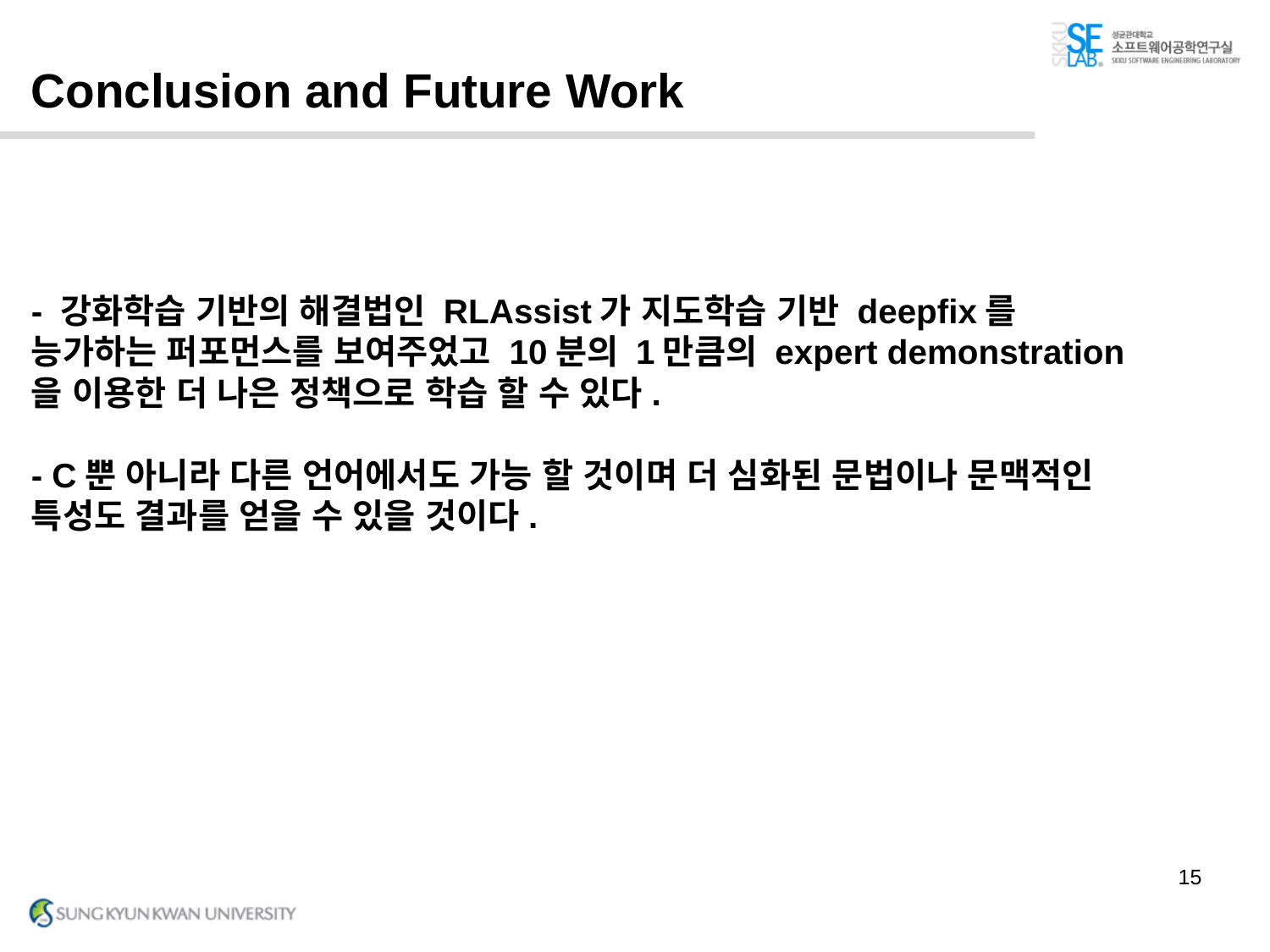

# Conclusion and Future Work - 강화학습 기반의 해결법인 RLAssist가 지도학습 기반 deepfix를 능가하는 퍼포먼스를 보여주었고 10분의 1만큼의 expert demonstration을 이용한 더 나은 정책으로 학습 할 수 있다. - C뿐 아니라 다른 언어에서도 가능 할 것이며 더 심화된 문법이나 문맥적인 특성도 결과를 얻을 수 있을 것이다.
15